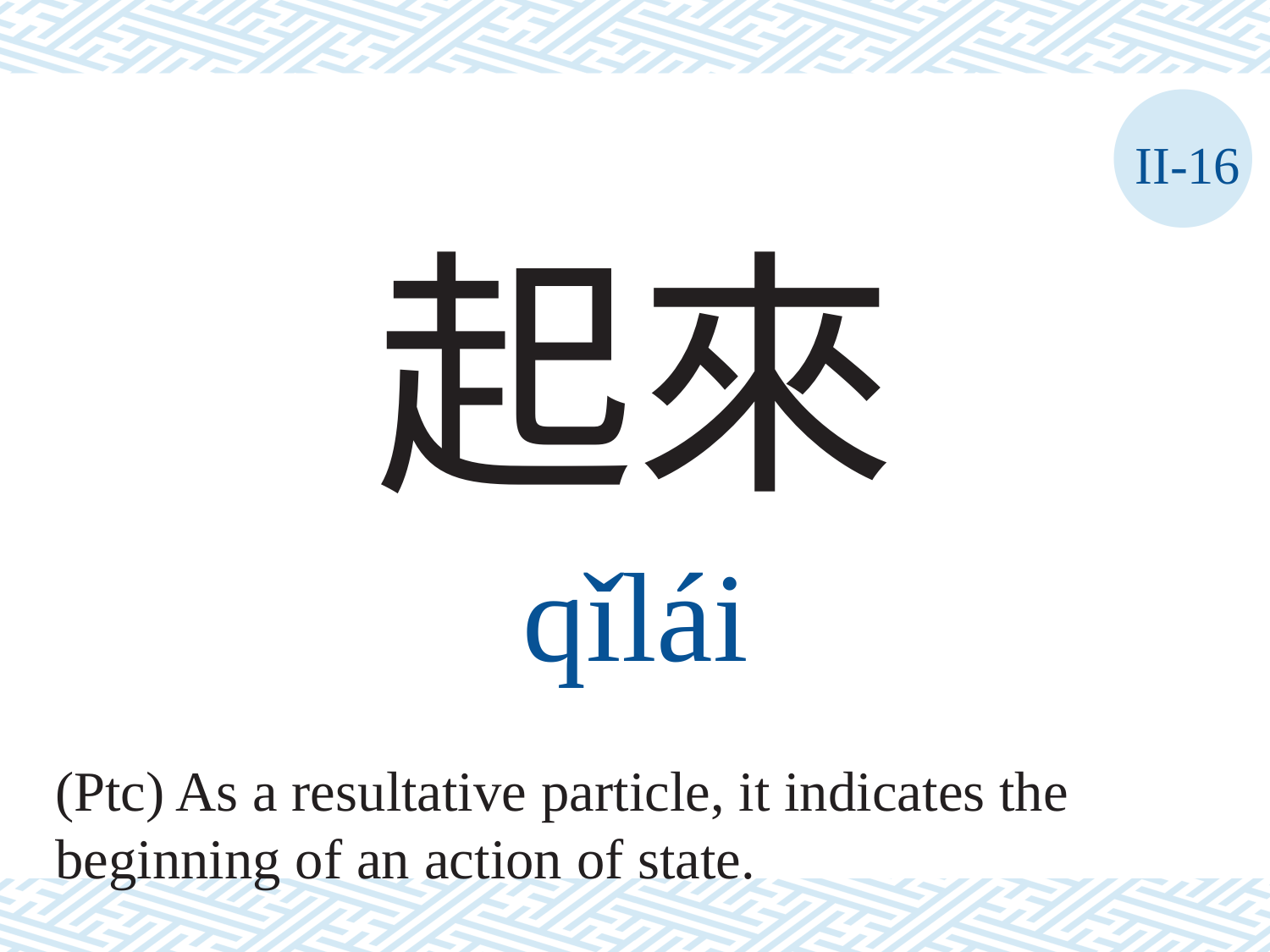

II-16
起來
qǐlái

(Ptc) As a resultative particle, it indicates the beginning of an action of state.